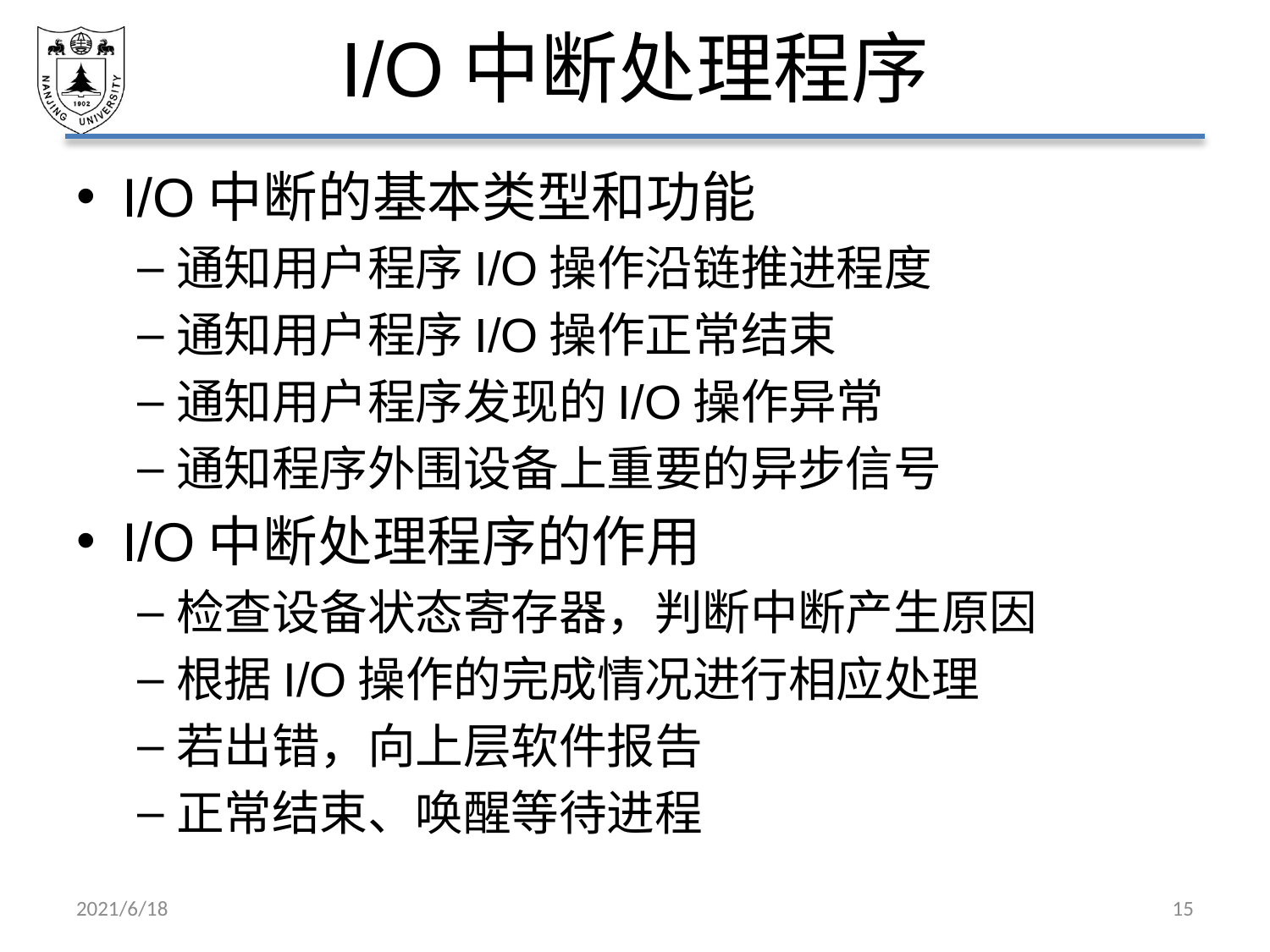

# I/O中断处理程序
I/O中断的基本类型和功能
通知用户程序I/O操作沿链推进程度
通知用户程序I/O操作正常结束
通知用户程序发现的I/O操作异常
通知程序外围设备上重要的异步信号
I/O中断处理程序的作用
检查设备状态寄存器，判断中断产生原因
根据I/O操作的完成情况进行相应处理
若出错，向上层软件报告
正常结束、唤醒等待进程

2021/6/18
15